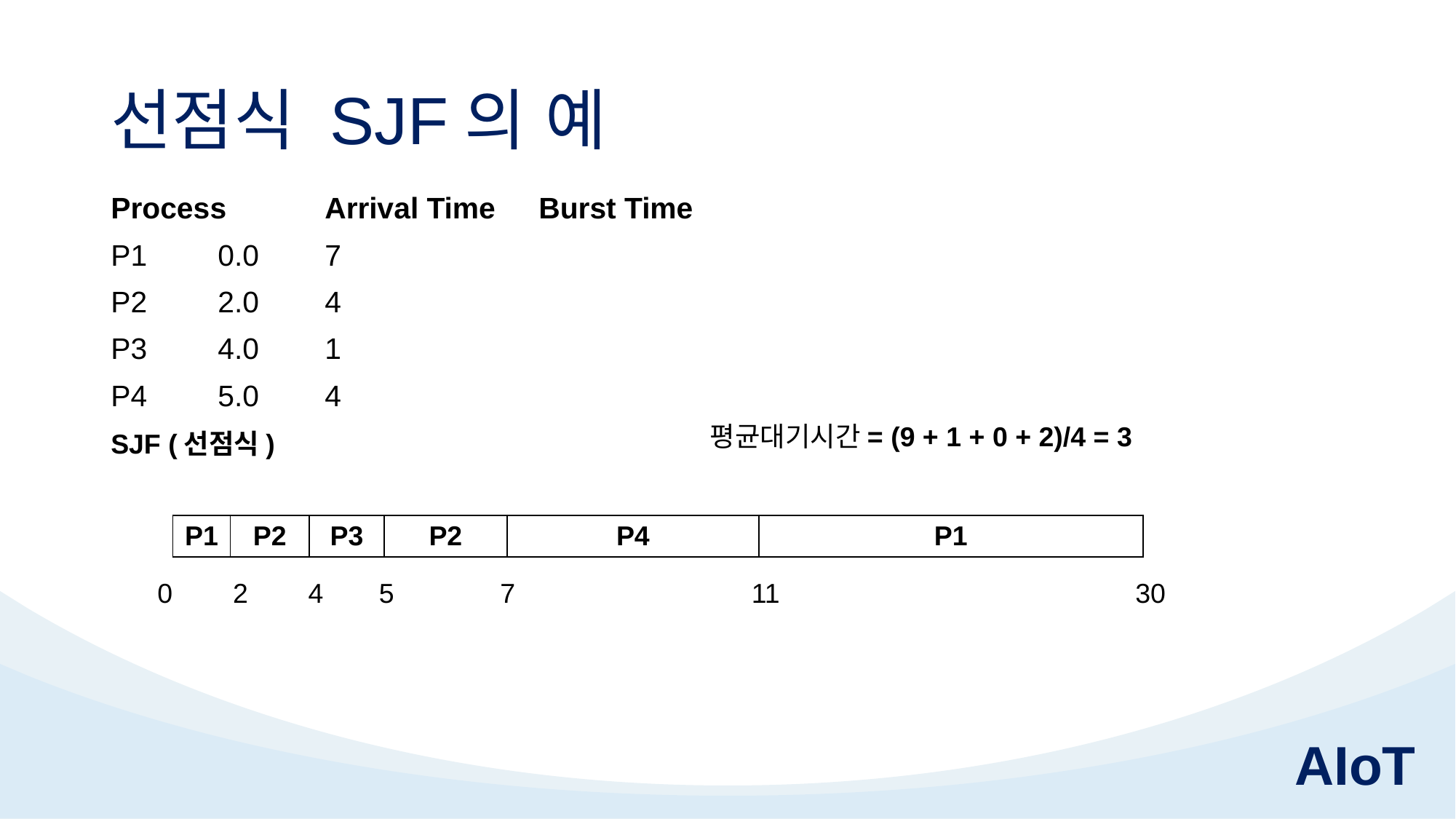

# 선점식 SJF의 예
Process		Arrival Time	Burst Time
P1		0.0		7
P2		2.0		4
P3		4.0		1
P4		5.0		4

평균대기시간= (9 + 1 + 0 + 2)/4 = 3

SJF (선점식)
| P1 | P2 | P3 | P2 | P4 | P1 |
| --- | --- | --- | --- | --- | --- |
0
2
4
5
7
11
30